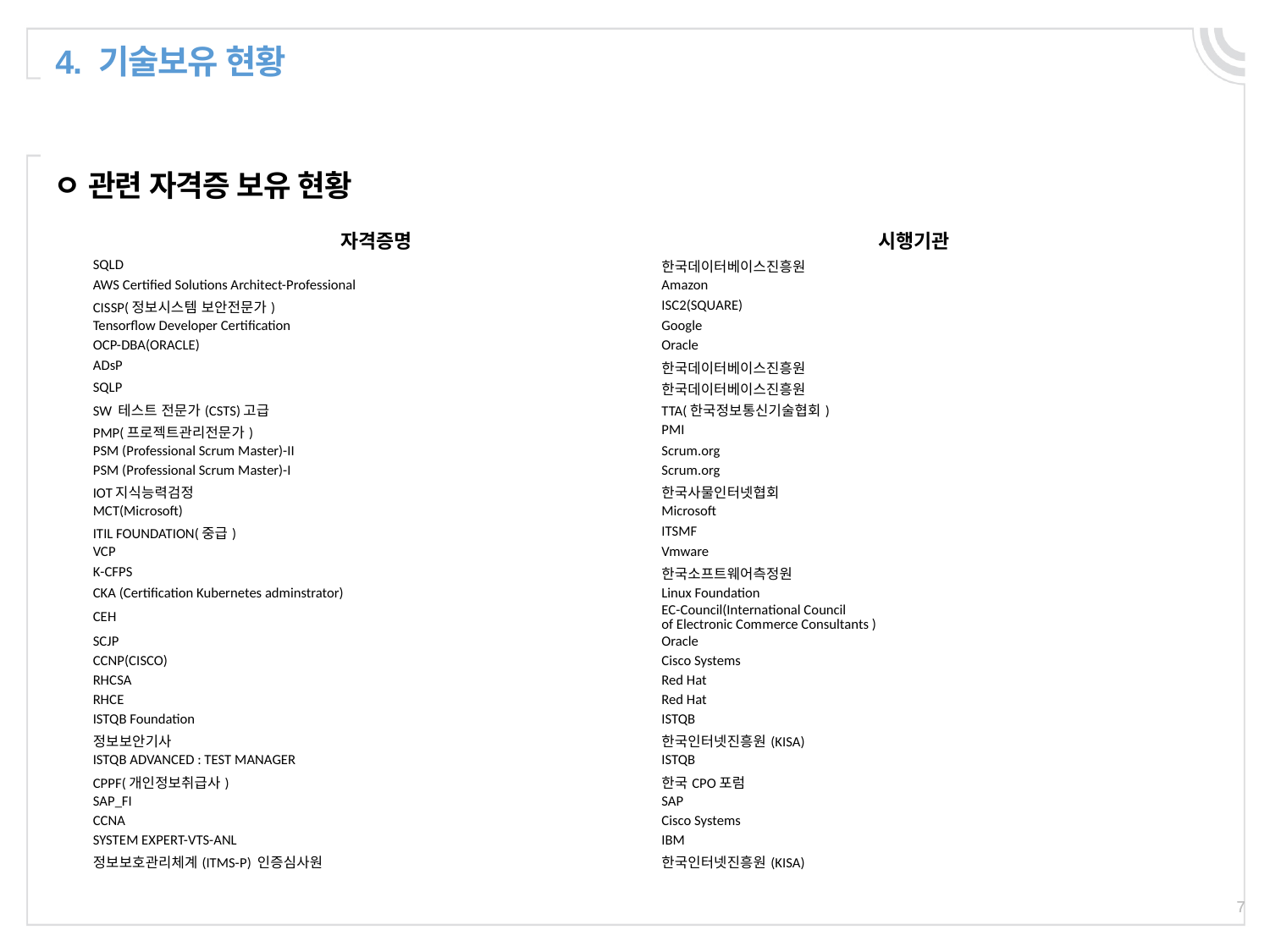

4. 기술보유 현황
ㅇ 관련 자격증 보유 현황
| 자격증명 | 시행기관 |
| --- | --- |
| SQLD | 한국데이터베이스진흥원 |
| AWS Certified Solutions Architect-Professional | Amazon |
| CISSP(정보시스템 보안전문가) | ISC2(SQUARE) |
| Tensorflow Developer Certification | Google |
| OCP-DBA(ORACLE) | Oracle |
| ADsP | 한국데이터베이스진흥원 |
| SQLP | 한국데이터베이스진흥원 |
| SW 테스트 전문가(CSTS)고급 | TTA(한국정보통신기술협회) |
| PMP(프로젝트관리전문가) | PMI |
| PSM (Professional Scrum Master)-II | Scrum.org |
| PSM (Professional Scrum Master)-I | Scrum.org |
| IOT지식능력검정 | 한국사물인터넷협회 |
| MCT(Microsoft) | Microsoft |
| ITIL FOUNDATION(중급) | ITSMF |
| VCP | Vmware |
| K-CFPS | 한국소프트웨어측정원 |
| CKA (Certification Kubernetes adminstrator) | Linux Foundation |
| CEH | EC-Council(International Council of Electronic Commerce Consultants ) |
| SCJP | Oracle |
| CCNP(CISCO) | Cisco Systems |
| RHCSA | Red Hat |
| RHCE | Red Hat |
| ISTQB Foundation | ISTQB |
| 정보보안기사 | 한국인터넷진흥원(KISA) |
| ISTQB ADVANCED : TEST MANAGER | ISTQB |
| CPPF(개인정보취급사) | 한국CPO포럼 |
| SAP\_FI | SAP |
| CCNA | Cisco Systems |
| SYSTEM EXPERT-VTS-ANL | IBM |
| 정보보호관리체계(ITMS-P) 인증심사원 | 한국인터넷진흥원(KISA) |